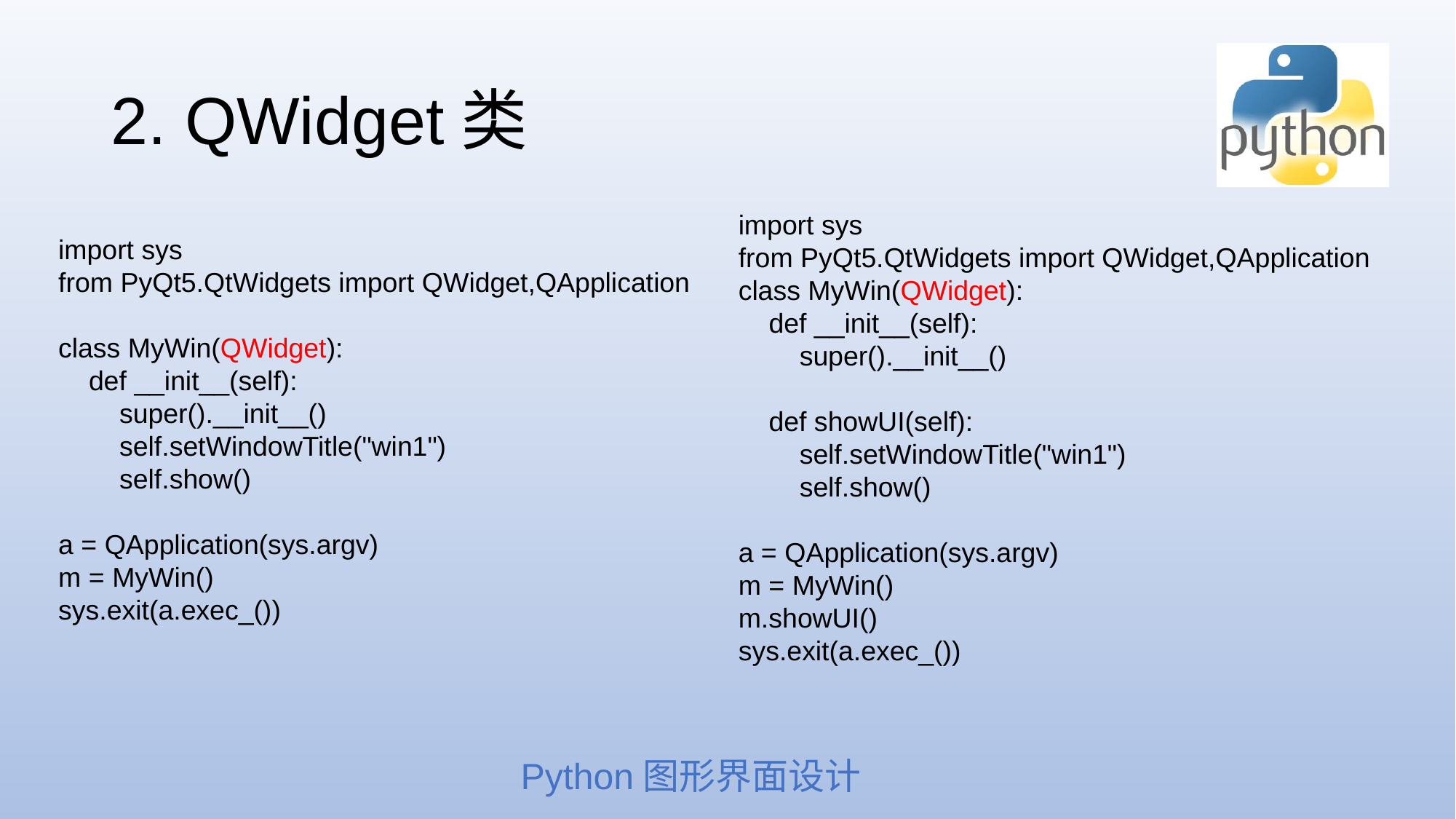

# 2. QWidget类
import sys
from PyQt5.QtWidgets import QWidget,QApplication
class MyWin(QWidget):
    def __init__(self):
        super().__init__()

    def showUI(self):
        self.setWindowTitle("win1")
        self.show()

a = QApplication(sys.argv)
m = MyWin()
m.showUI()
sys.exit(a.exec_())
import sys
from PyQt5.QtWidgets import QWidget,QApplication

class MyWin(QWidget):
    def __init__(self):
        super().__init__()
        self.setWindowTitle("win1")
        self.show()

a = QApplication(sys.argv)
m = MyWin()
sys.exit(a.exec_())